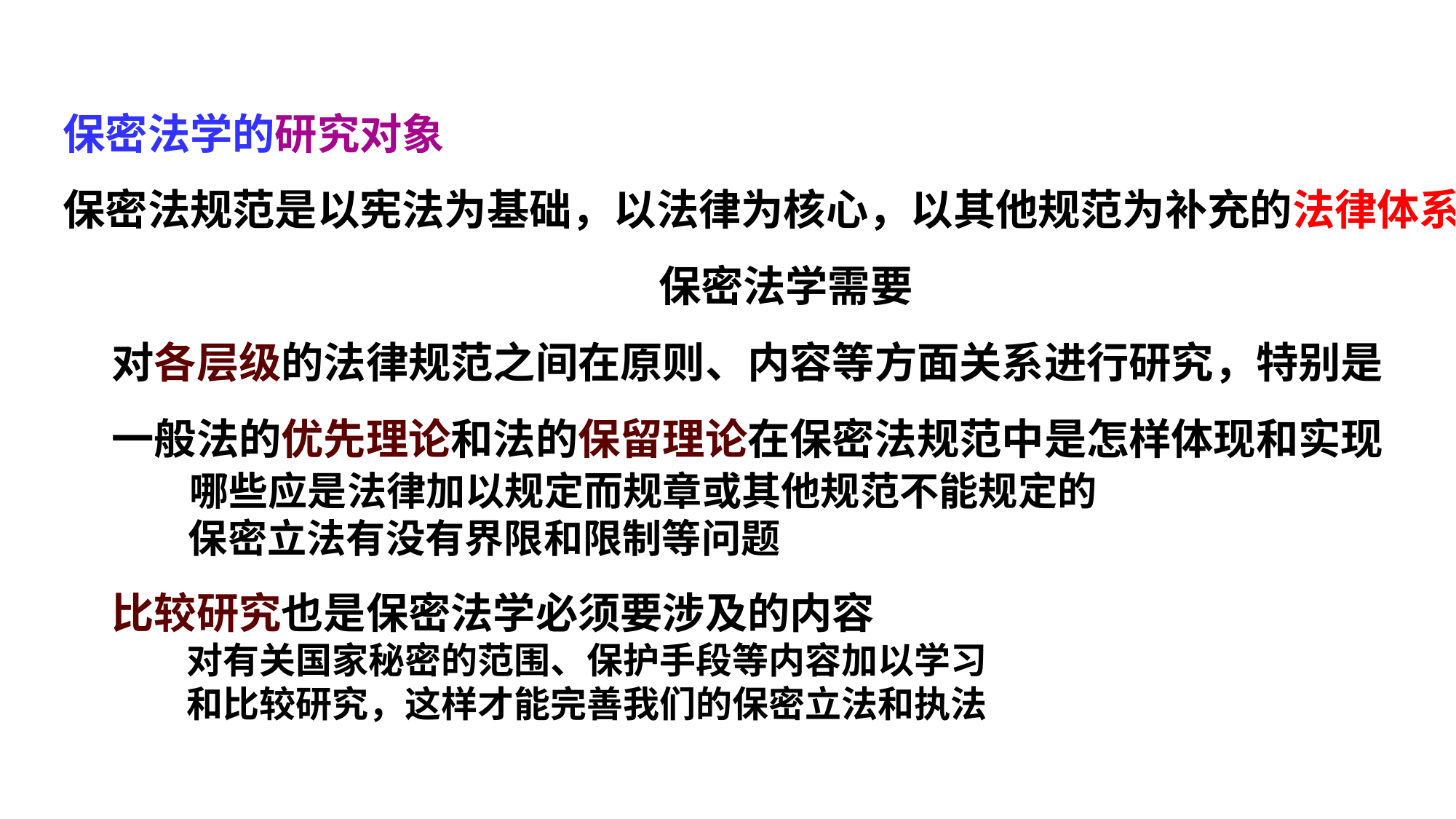

保密法学的研究对象
保密法规范是以宪法为基础，以法律为核心，以其他规范为补充的法律体系
保密法学需要
    对各层级的法律规范之间在原则、内容等方面关系进行研究，特别是
    一般法的优先理论和法的保留理论在保密法规范中是怎样体现和实现
             哪些应是法律加以规定而规章或其他规范不能规定的
             保密立法有没有界限和限制等问题
    比较研究也是保密法学必须要涉及的内容
              对有关国家秘密的范围、保护手段等内容加以学习
              和比较研究，这样才能完善我们的保密立法和执法